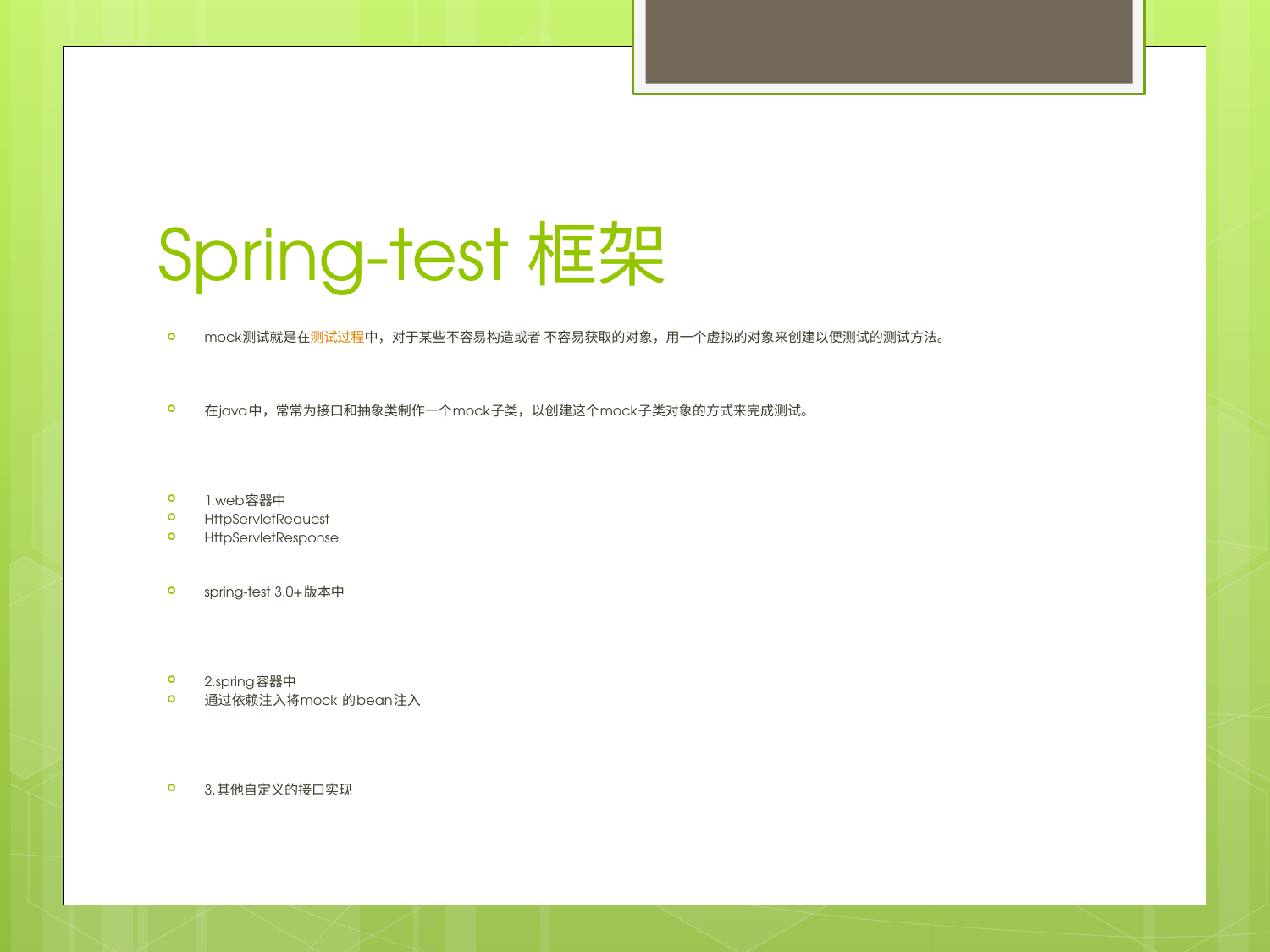

# Spring-test框架
mock测试就是在测试过程中，对于某些不容易构造或者 不容易获取的对象，用一个虚拟的对象来创建以便测试的测试方法。

在java中，常常为接口和抽象类制作一个mock子类，以创建这个mock子类对象的方式来完成测试。

1.web容器中
HttpServletRequest
HttpServletResponse

spring-test 3.0+版本中

2.spring容器中
通过依赖注入将mock 的bean注入

3.其他自定义的接口实现